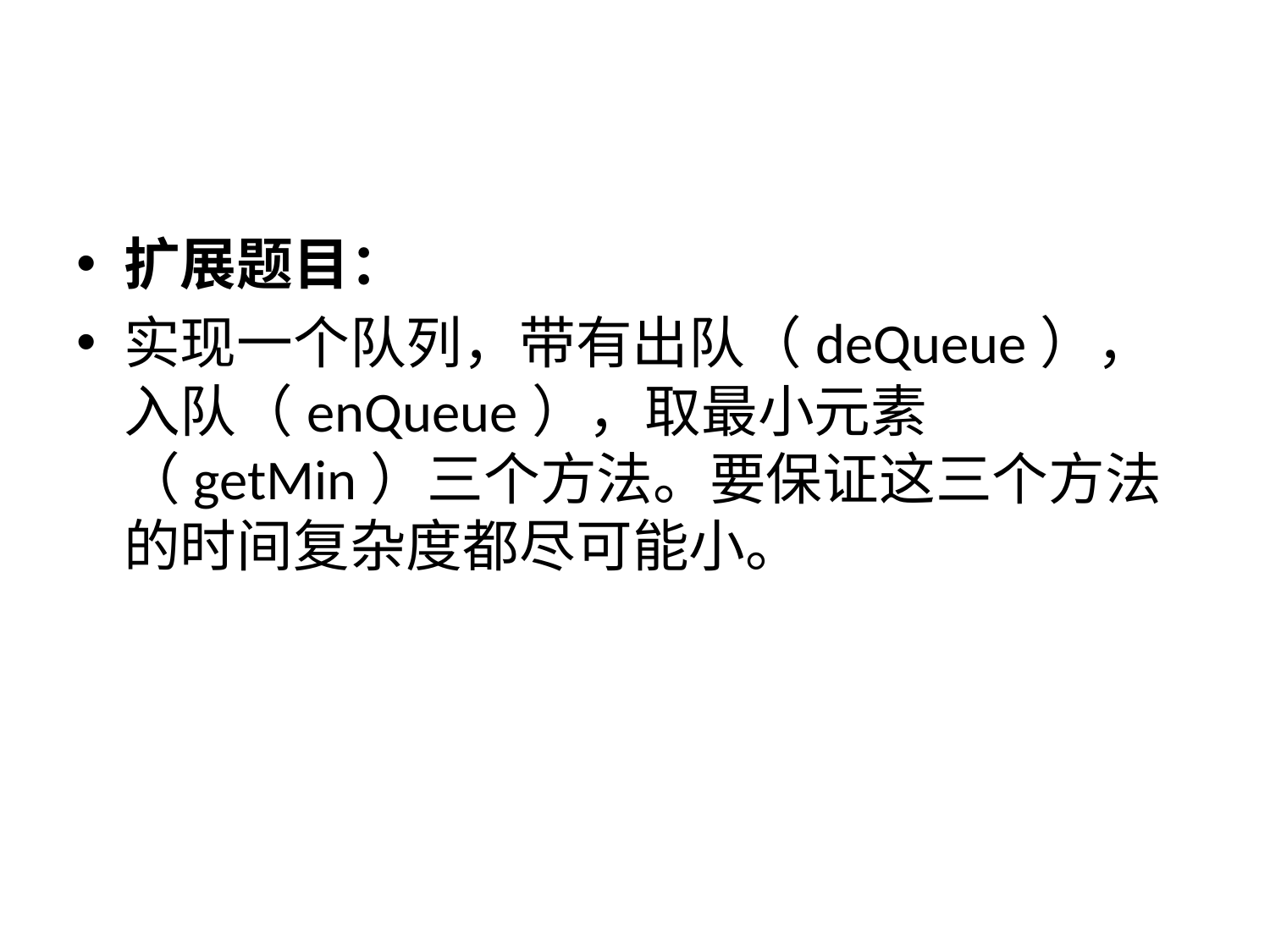

#
扩展题目：
实现一个队列，带有出队（deQueue），入队（enQueue），取最小元素（getMin）三个方法。要保证这三个方法的时间复杂度都尽可能小。